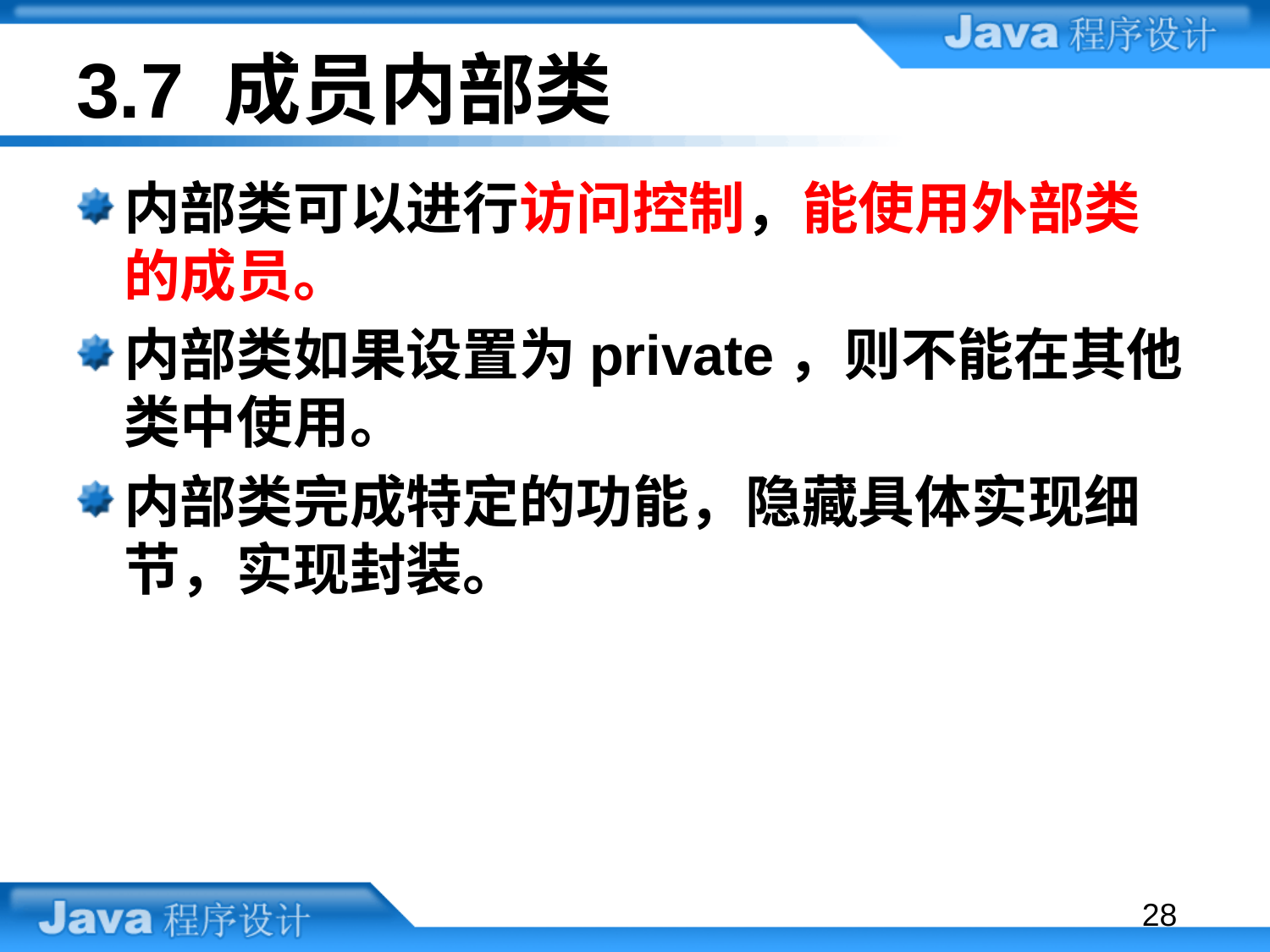

# 3.7 成员内部类
内部类可以进行访问控制，能使用外部类的成员。
内部类如果设置为private，则不能在其他类中使用。
内部类完成特定的功能，隐藏具体实现细节，实现封装。